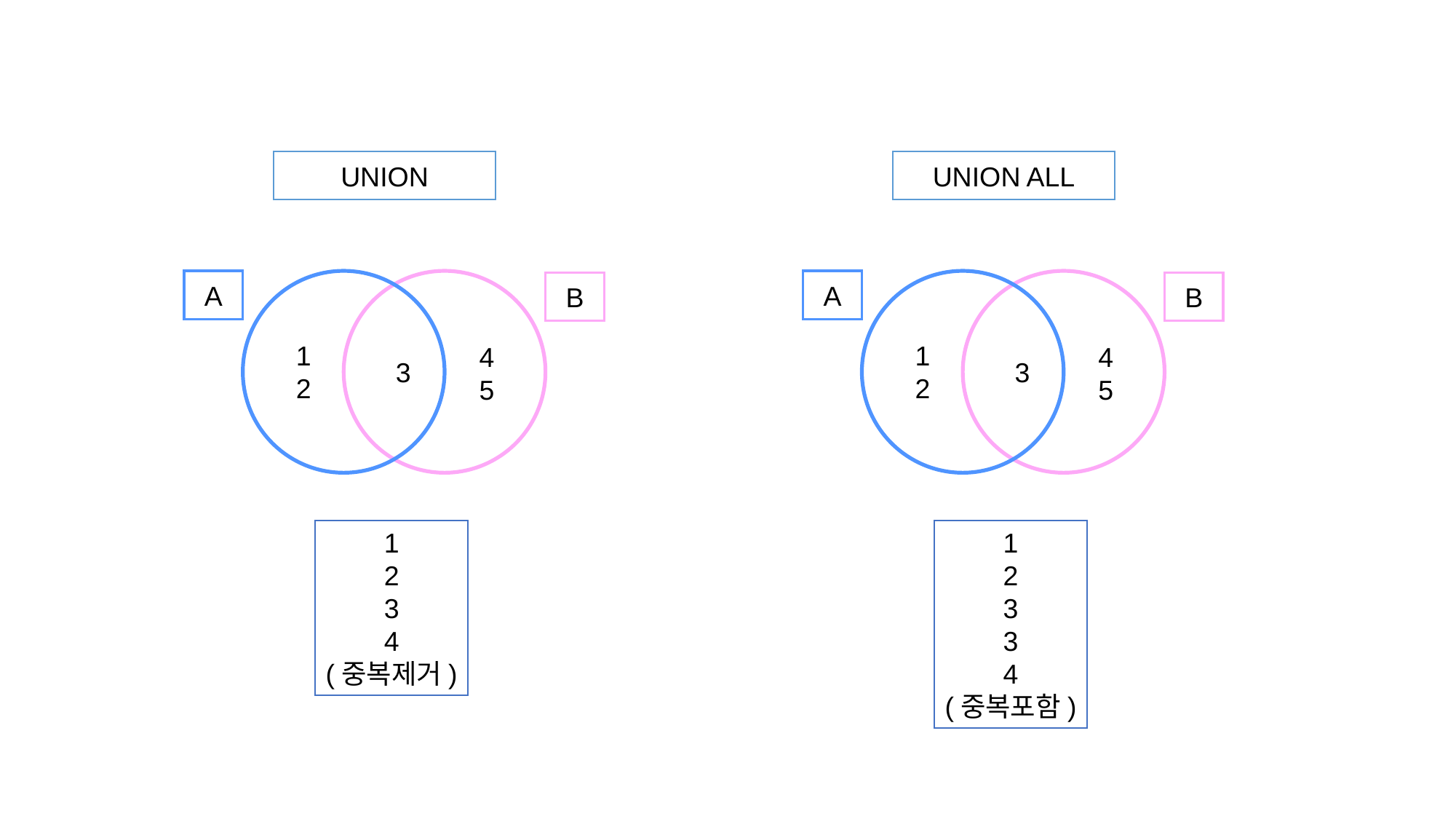

UNION
UNION ALL
A

A

B
B
1
2
1
2
4
5
4
5
3
3
1
2
3
4
(중복제거)
1
2
3
3
4
(중복포함)